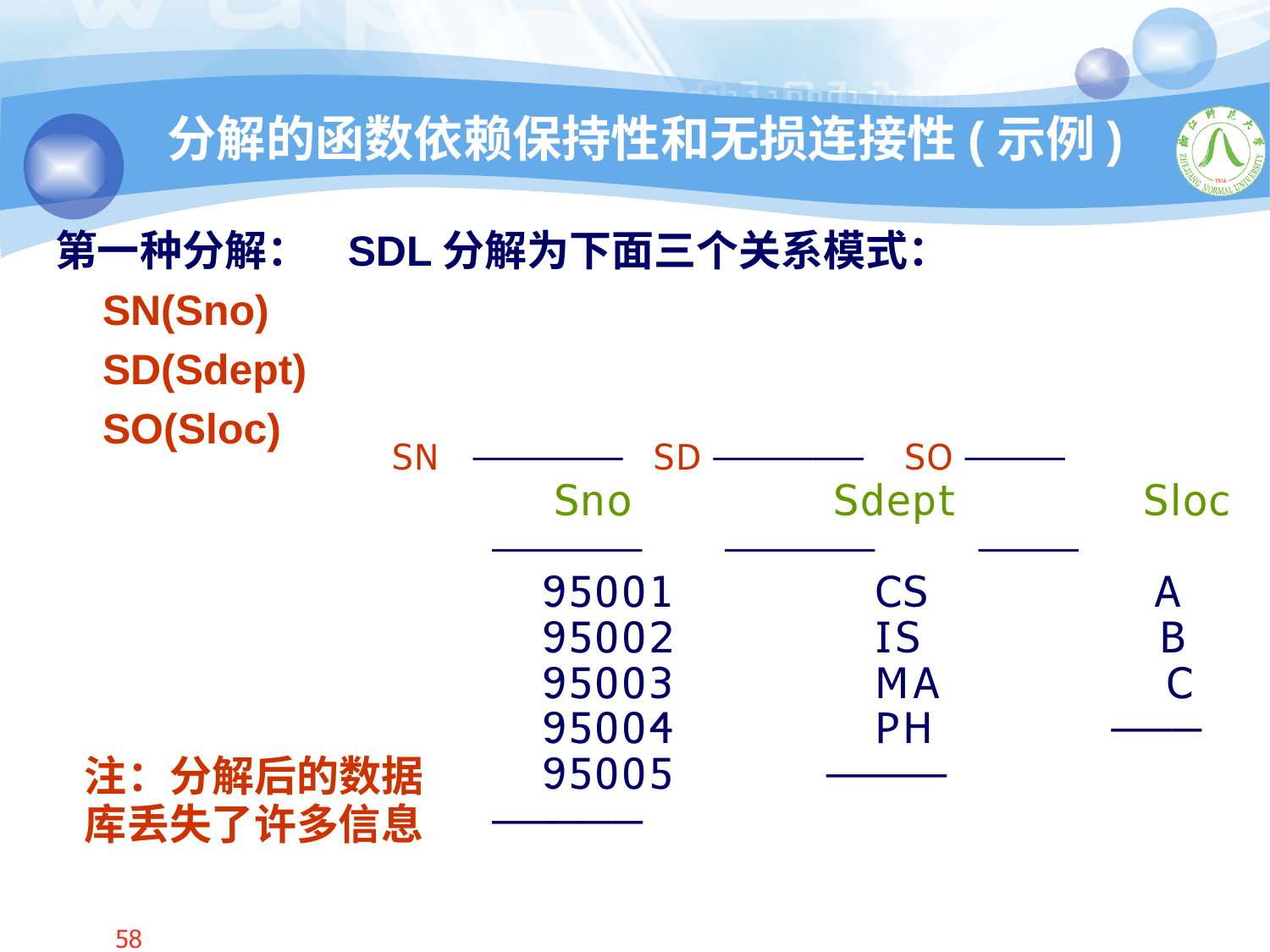

# 分解的函数依赖保持性和无损连接性(示例)
第一种分解：   SDL分解为下面三个关系模式：
    SN(Sno)
    SD(Sdept)
    SO(Sloc)

     SN   ──────   SD ──────    SO ────
                  Sno                Sdept               Sloc
             ──────        ──────          ────
                 95001                CS                  A
                 95002                IS                   B
                 95003                MA                  C
                 95004                PH              ───
                 95005            ────
             ─────
注：分解后的数据库丢失了许多信息
58